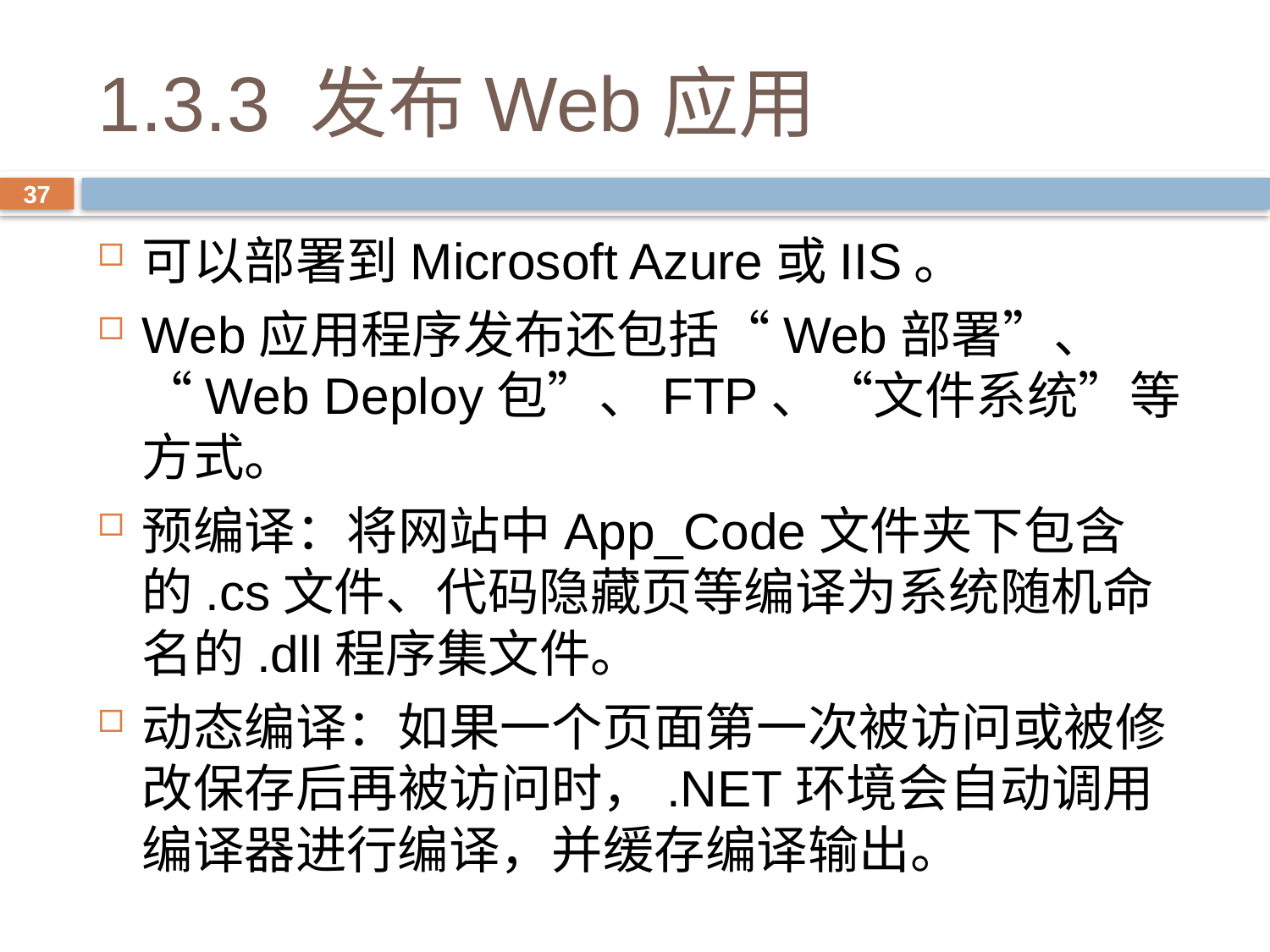

# 1.3.3 发布Web应用
37
可以部署到Microsoft Azure或IIS。
Web应用程序发布还包括“Web部署”、“Web Deploy包”、FTP、“文件系统”等方式。
预编译：将网站中App_Code文件夹下包含的.cs文件、代码隐藏页等编译为系统随机命名的.dll程序集文件。
动态编译：如果一个页面第一次被访问或被修改保存后再被访问时，.NET环境会自动调用编译器进行编译，并缓存编译输出。